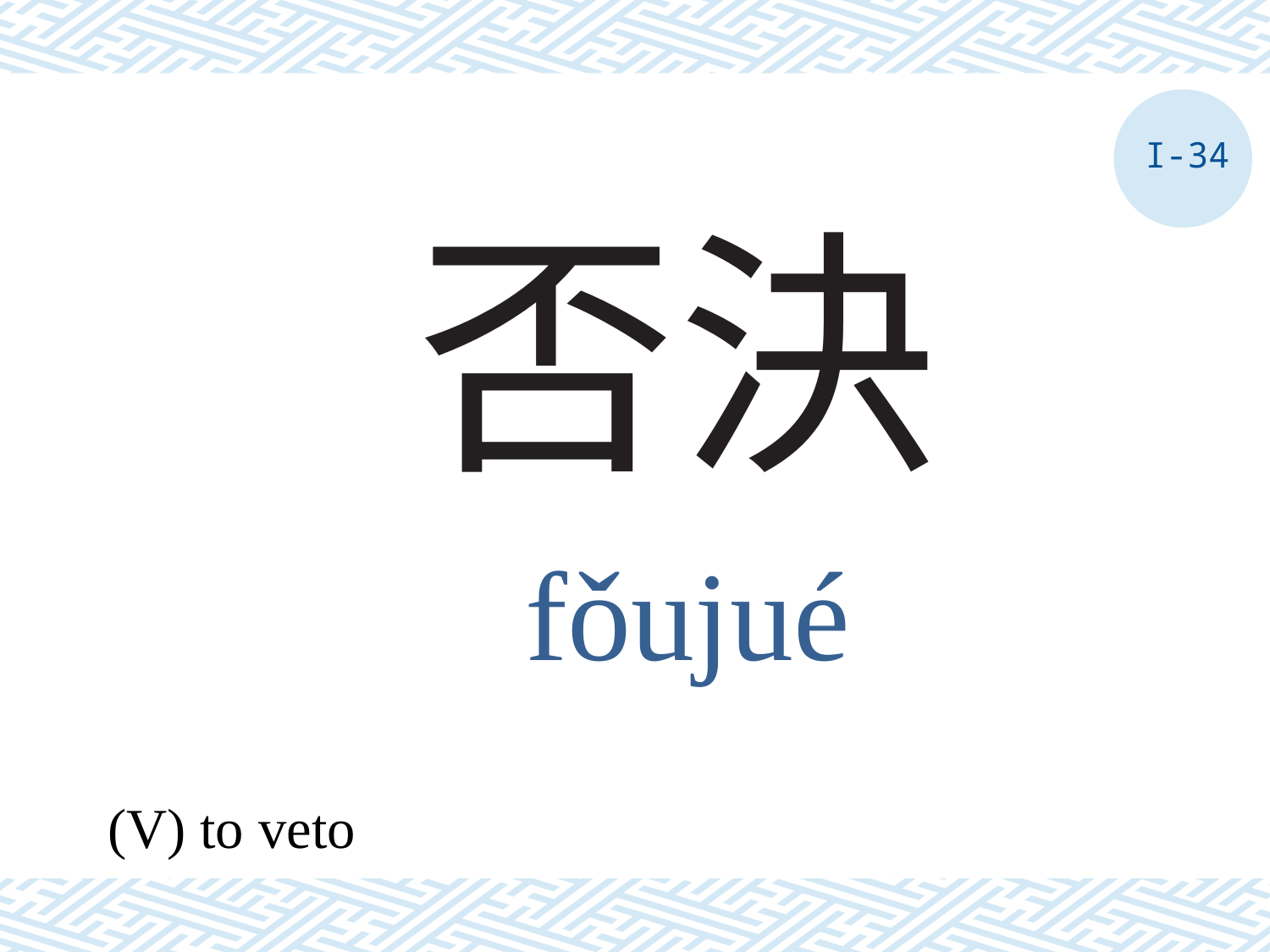

I-34

# 否決
fǒujué
(V) to veto